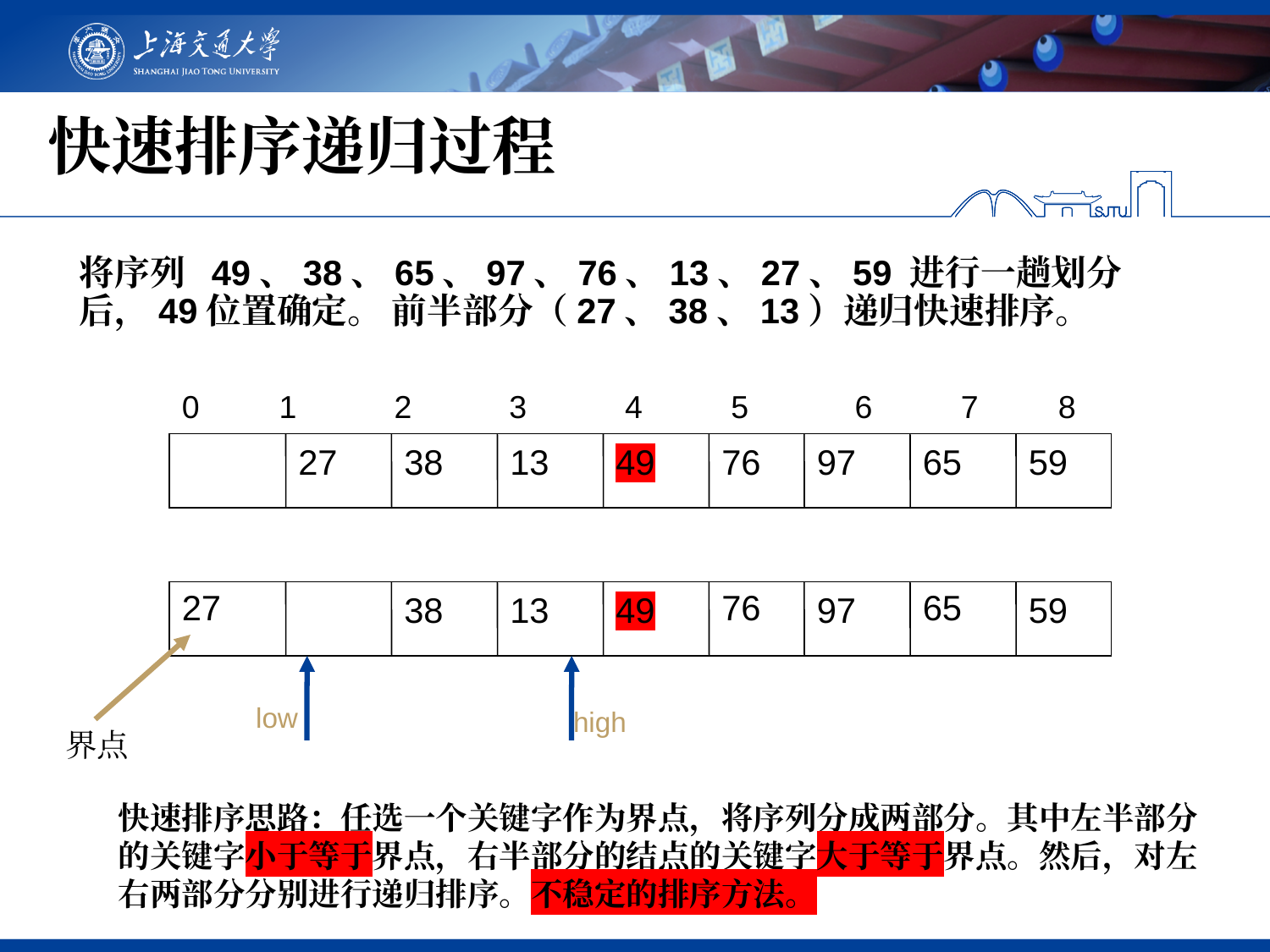

# 快速排序递归过程
将序列  49、38、65、97、76、13、27、59 进行一趟划分后，49位置确定。 前半部分（27、38、13）递归快速排序。
0         1           2           3	       4          5            6          7         8

27
38
13
49
76
97
65
59
27
76
65

38
13
49
97
59

low

high
界点
快速排序思路：任选一个关键字作为界点，将序列分成两部分。其中左半部分的关键字小于等于界点，右半部分的结点的关键字大于等于界点。然后，对左右两部分分别进行递归排序。不稳定的排序方法。